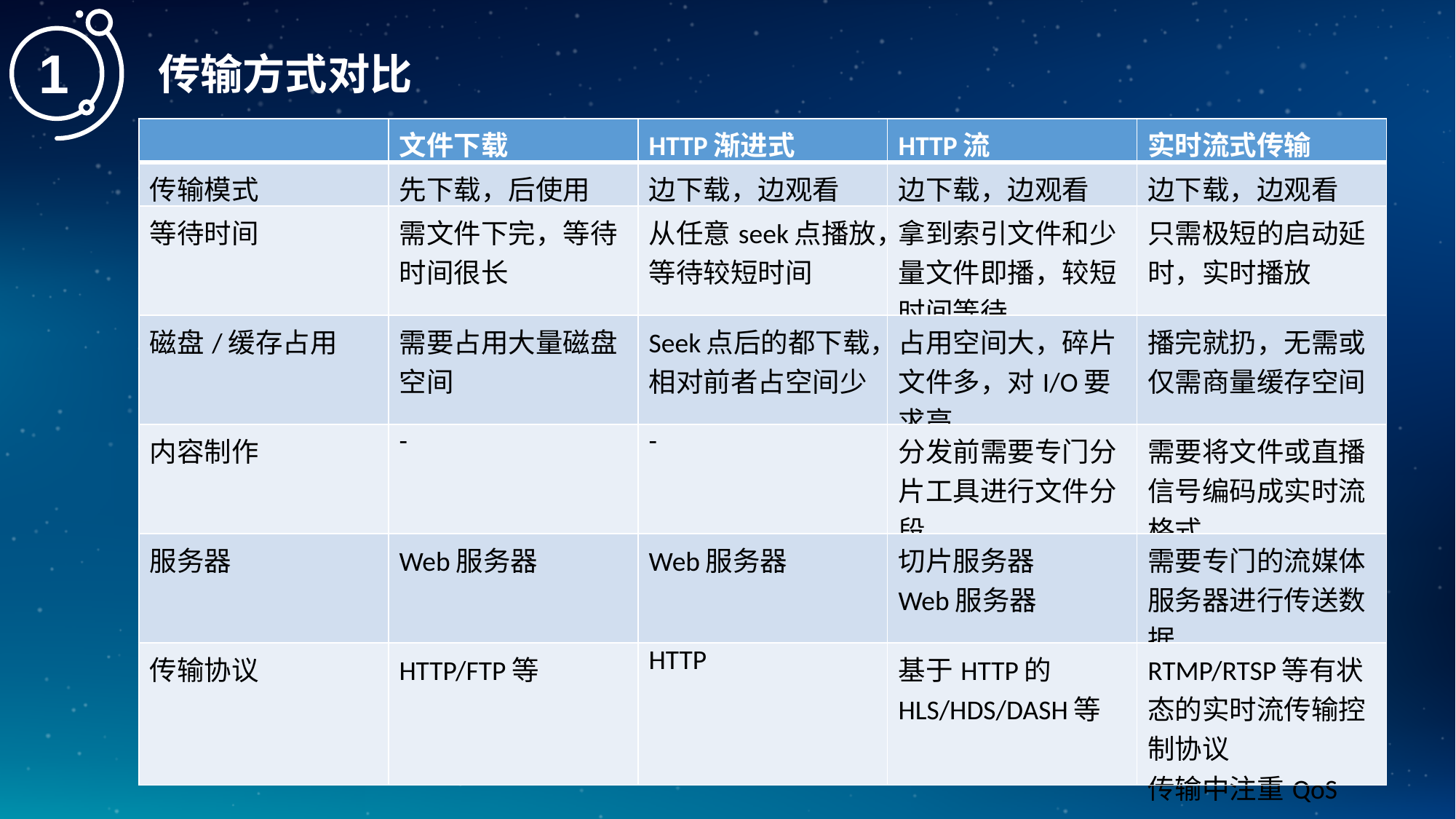

1

传输方式对比
|  | 文件下载 | HTTP渐进式 | HTTP流 | 实时流式传输 |
| --- | --- | --- | --- | --- |
| 传输模式 | 先下载，后使用 | 边下载，边观看 | 边下载，边观看 | 边下载，边观看 |
| 等待时间 | 需文件下完，等待时间很长 | 从任意seek点播放，等待较短时间 | 拿到索引文件和少量文件即播，较短时间等待 | 只需极短的启动延时，实时播放 |
| 磁盘/缓存占用 | 需要占用大量磁盘空间 | Seek点后的都下载，相对前者占空间少 | 占用空间大，碎片文件多，对I/O要求高 | 播完就扔，无需或仅需商量缓存空间 |
| 内容制作 | - | - | 分发前需要专门分片工具进行文件分段 | 需要将文件或直播信号编码成实时流格式 |
| 服务器 | Web服务器 | Web服务器 | 切片服务器 Web服务器 | 需要专门的流媒体服务器进行传送数据 |
| 传输协议 | HTTP/FTP等 | HTTP | 基于HTTP的HLS/HDS/DASH等 | RTMP/RTSP等有状态的实时流传输控制协议 传输中注重QoS |